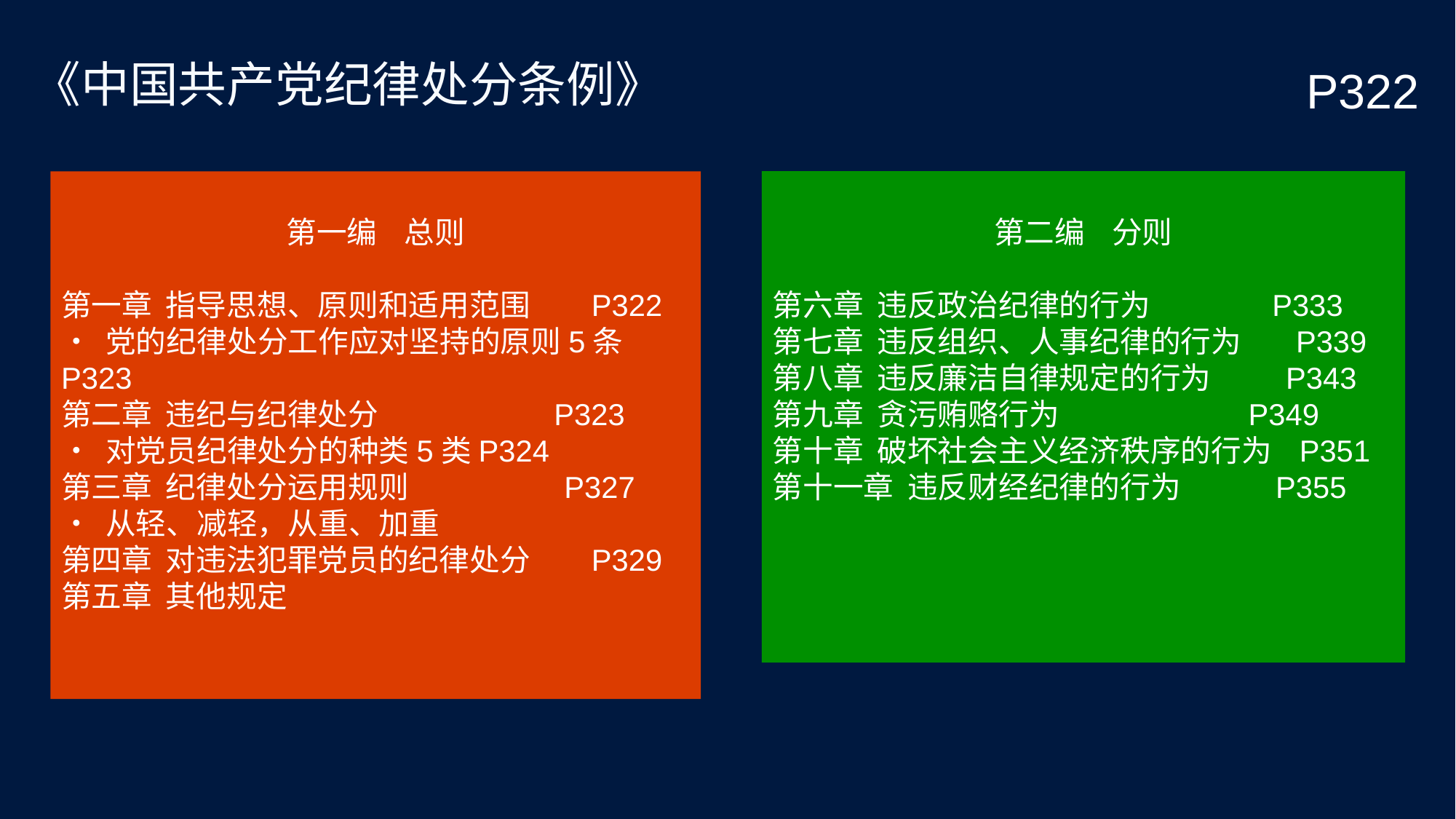

《中国共产党纪律处分条例》
P322

第一编    总则

第一章  指导思想、原则和适用范围        P322
• 党的纪律处分工作应对坚持的原则5条P323
第二章  违纪与纪律处分                         P323
• 对党员纪律处分的种类5类P324
第三章  纪律处分运用规则                      P327
• 从轻、减轻，从重、加重
第四章  对违法犯罪党员的纪律处分        P329
第五章  其他规定

第二编    分则

第六章  违反政治纪律的行为                 P333
第七章  违反组织、人事纪律的行为       P339
第八章  违反廉洁自律规定的行为          P343
第九章  贪污贿赂行为                           P349
第十章  破坏社会主义经济秩序的行为   P351
第十一章  违反财经纪律的行为             P355